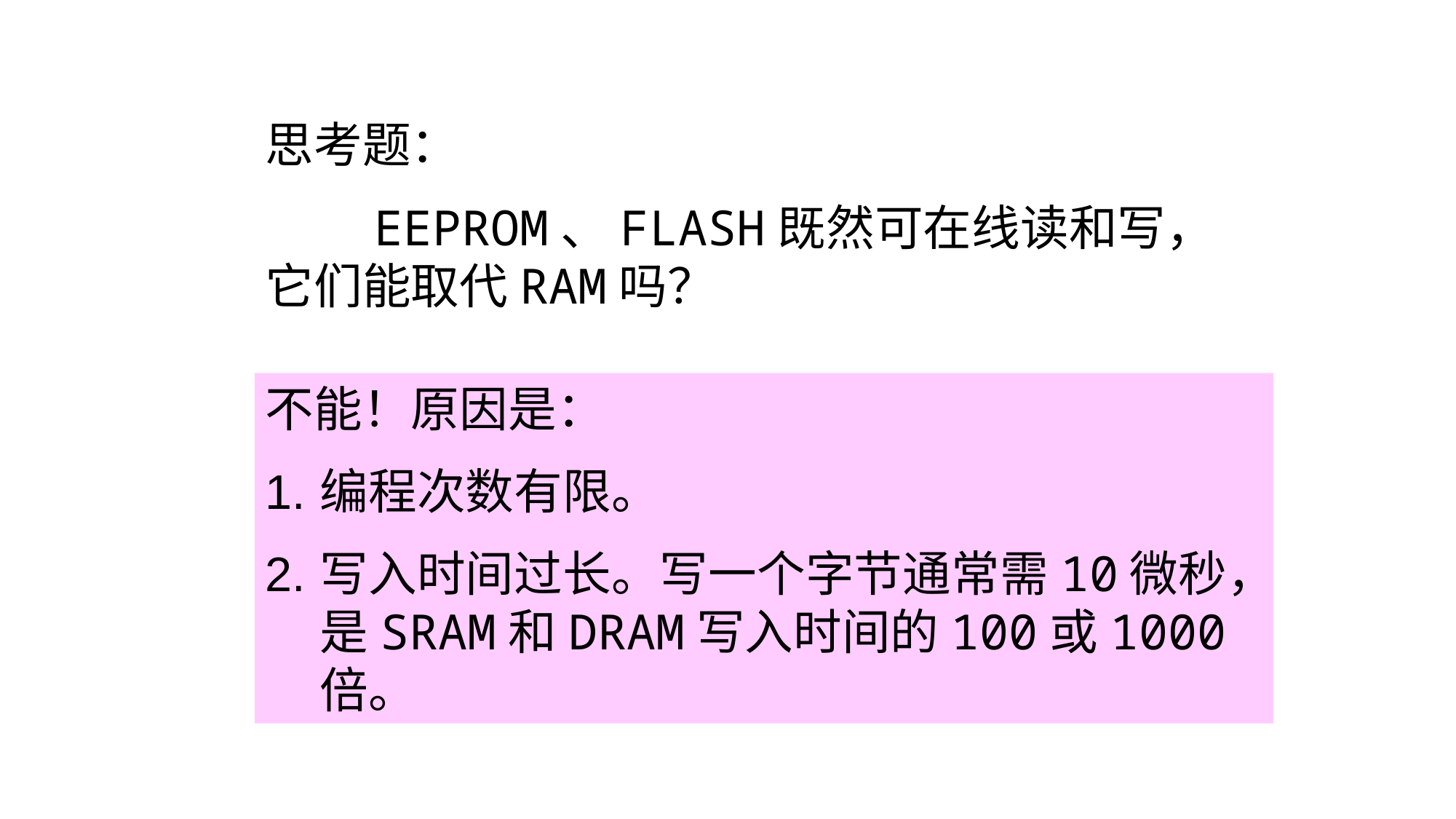

思考题：
　　EEPROM、FLASH既然可在线读和写，它们能取代RAM吗？
不能！原因是：
编程次数有限。
写入时间过长。写一个字节通常需10微秒，是SRAM和DRAM写入时间的100或1000倍。